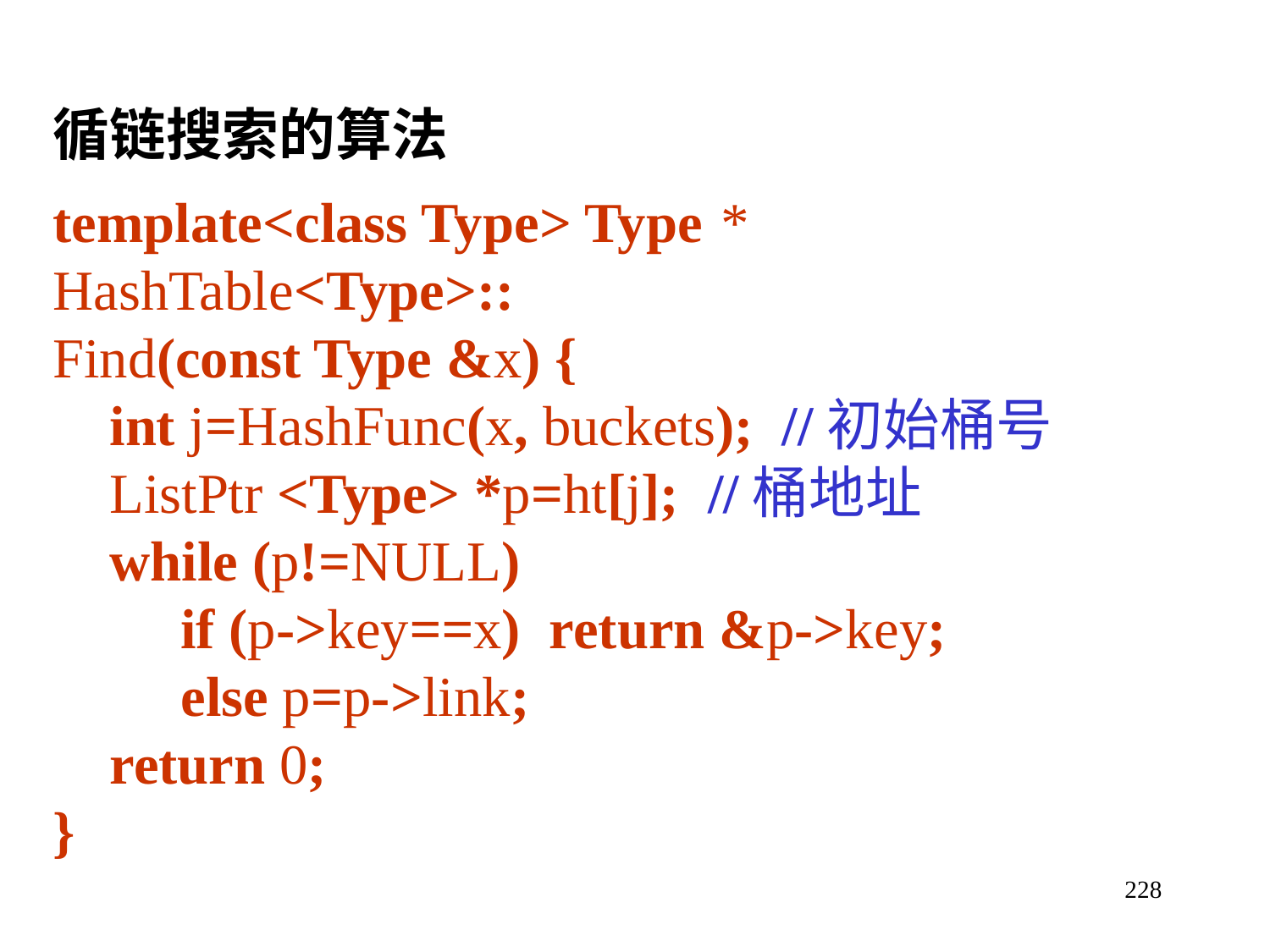

循链搜索的算法

template<class Type> Type * HashTable<Type>::
Find(const Type &x) {
    int j=HashFunc(x, buckets);  //初始桶号
    ListPtr <Type> *p=ht[j];  //桶地址
    while (p!=NULL)
         if (p->key==x)  return &p->key;
         else p=p->link;
    return 0;
}
228